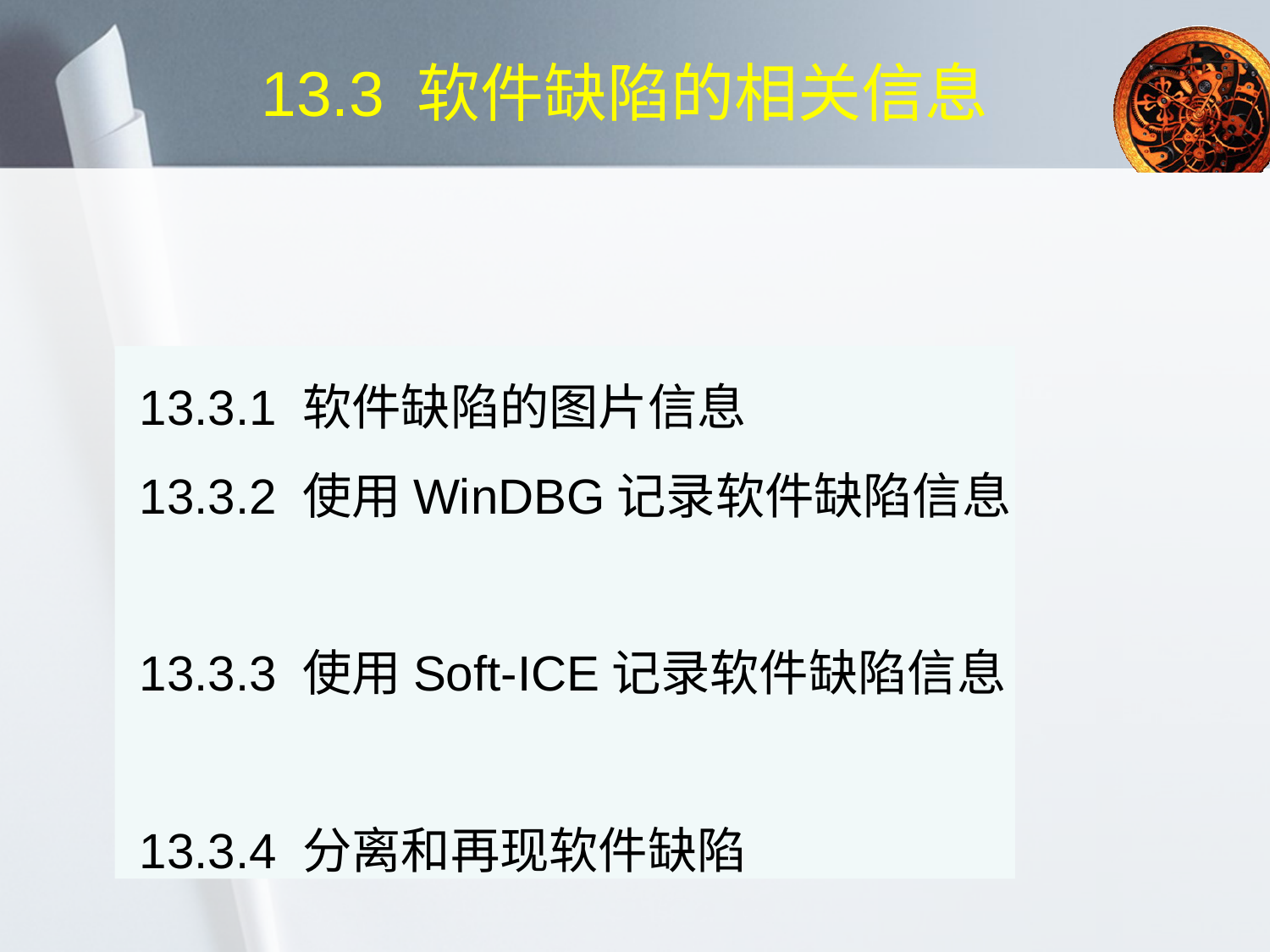

# 13.3 软件缺陷的相关信息

13.3.1 软件缺陷的图片信息
13.3.2 使用WinDBG记录软件缺陷信息
13.3.3 使用Soft-ICE记录软件缺陷信息
13.3.4 分离和再现软件缺陷